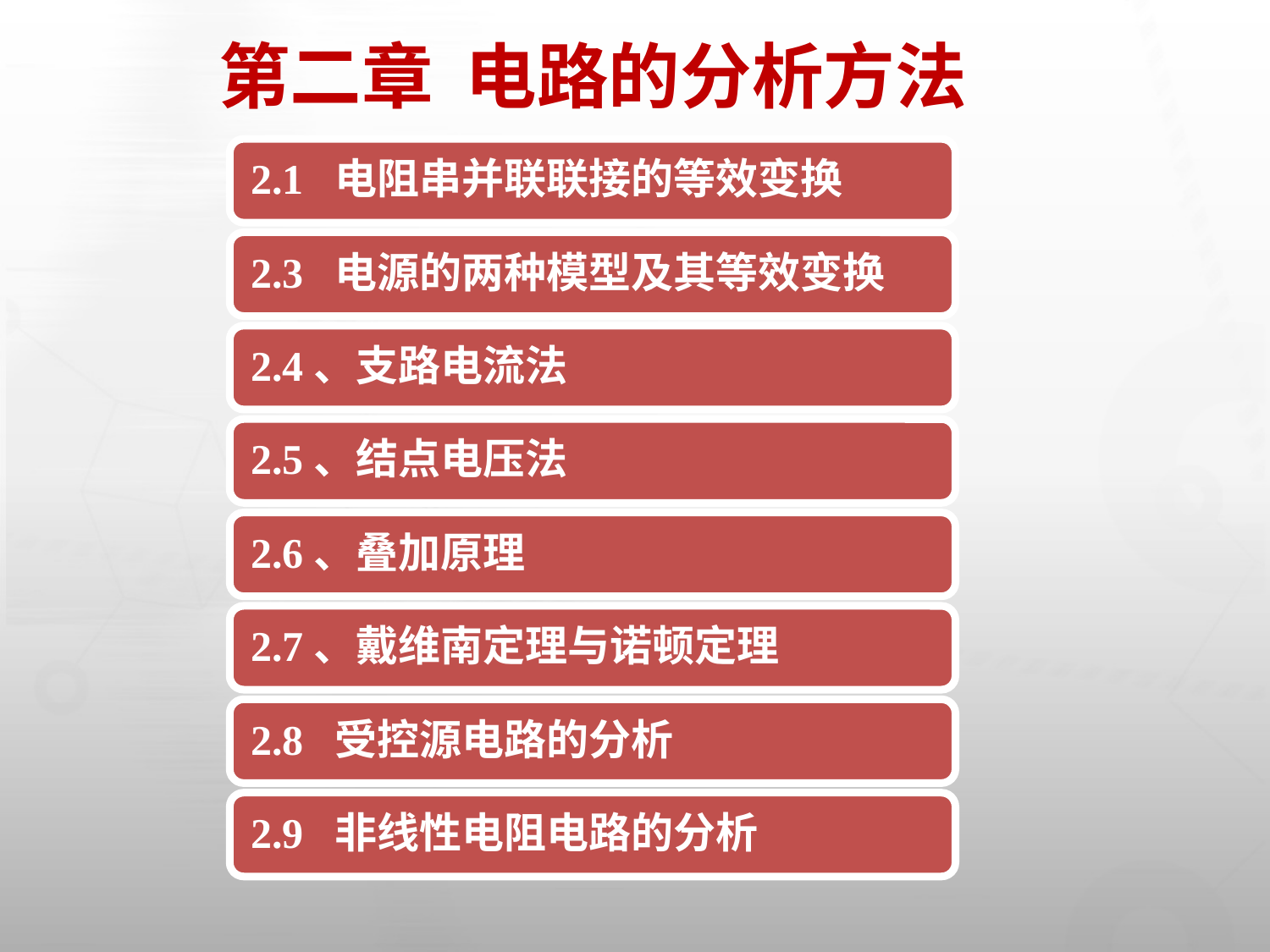

# 第二章  电路的分析方法
2.1  电阻串并联联接的等效变换
2.3  电源的两种模型及其等效变换
2.4、支路电流法
2.5、结点电压法
2.6、叠加原理
2.7、戴维南定理与诺顿定理
2.8  受控源电路的分析
2.9  非线性电阻电路的分析